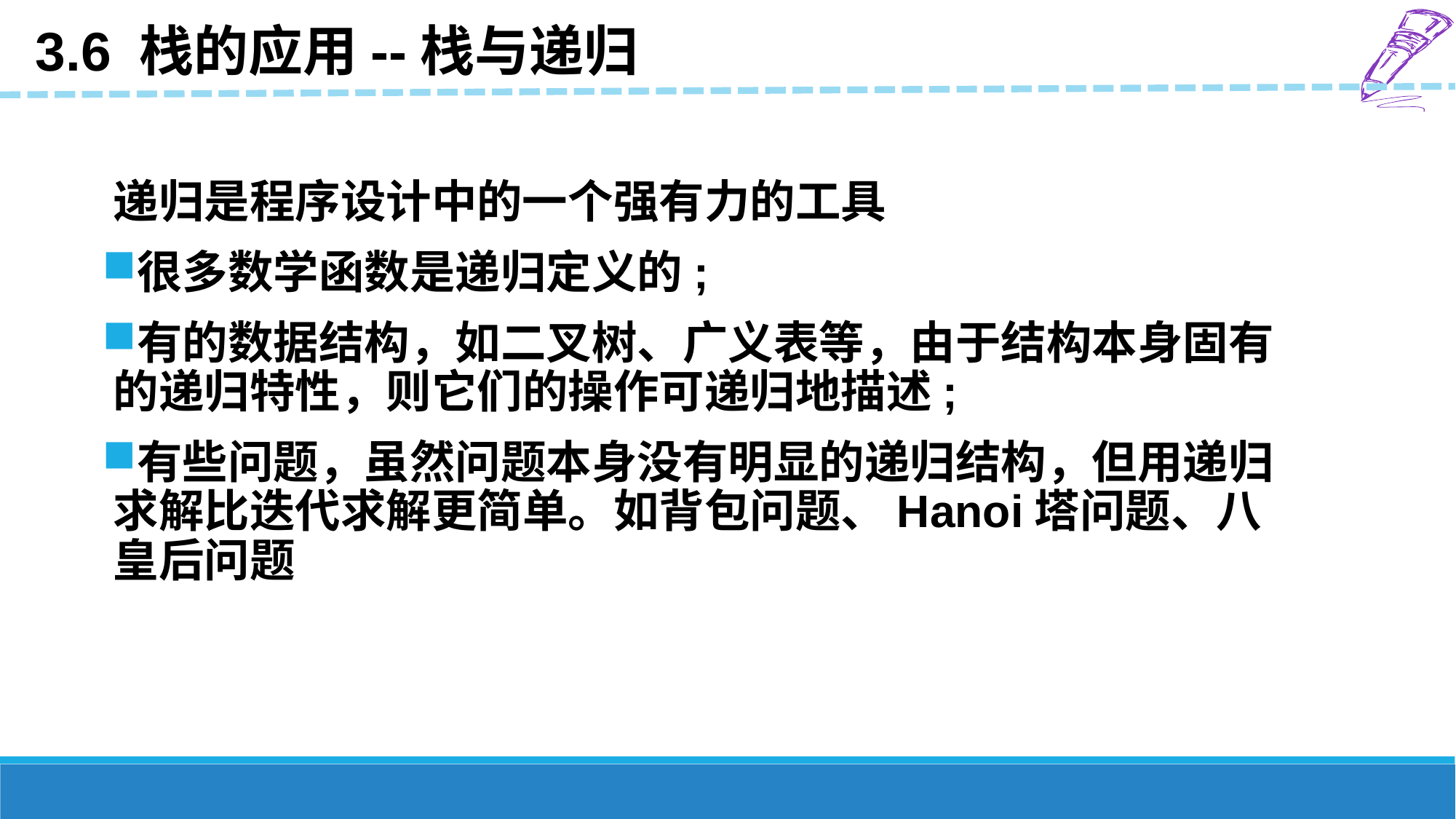

3.6 栈的应用--栈与递归
递归是程序设计中的一个强有力的工具
很多数学函数是递归定义的;
有的数据结构，如二叉树、广义表等，由于结构本身固有的递归特性，则它们的操作可递归地描述;
有些问题，虽然问题本身没有明显的递归结构，但用递归求解比迭代求解更简单。如背包问题、Hanoi塔问题、八皇后问题